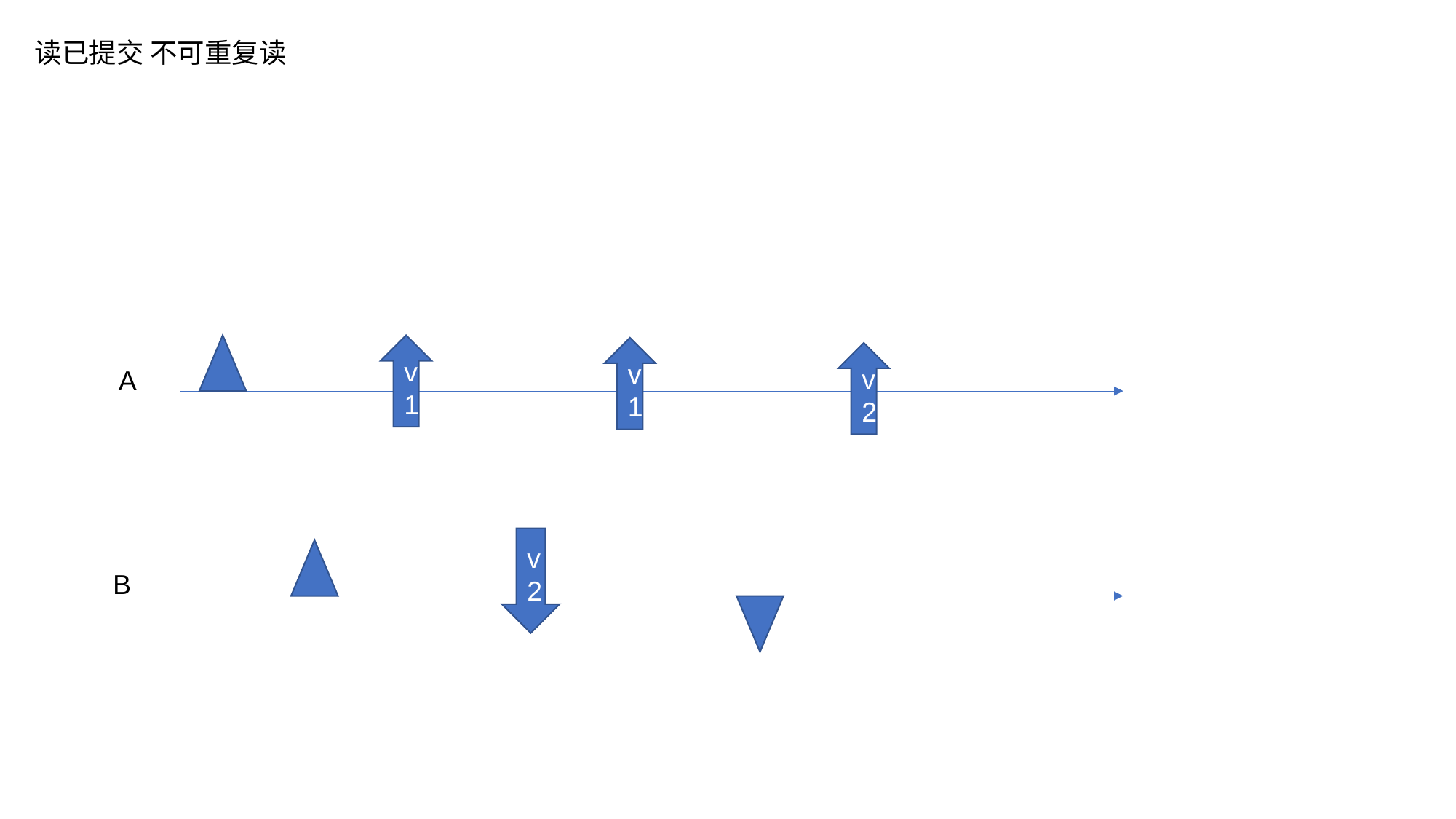

读已提交 不可重复读

v1
v1
v2
A
v2

B